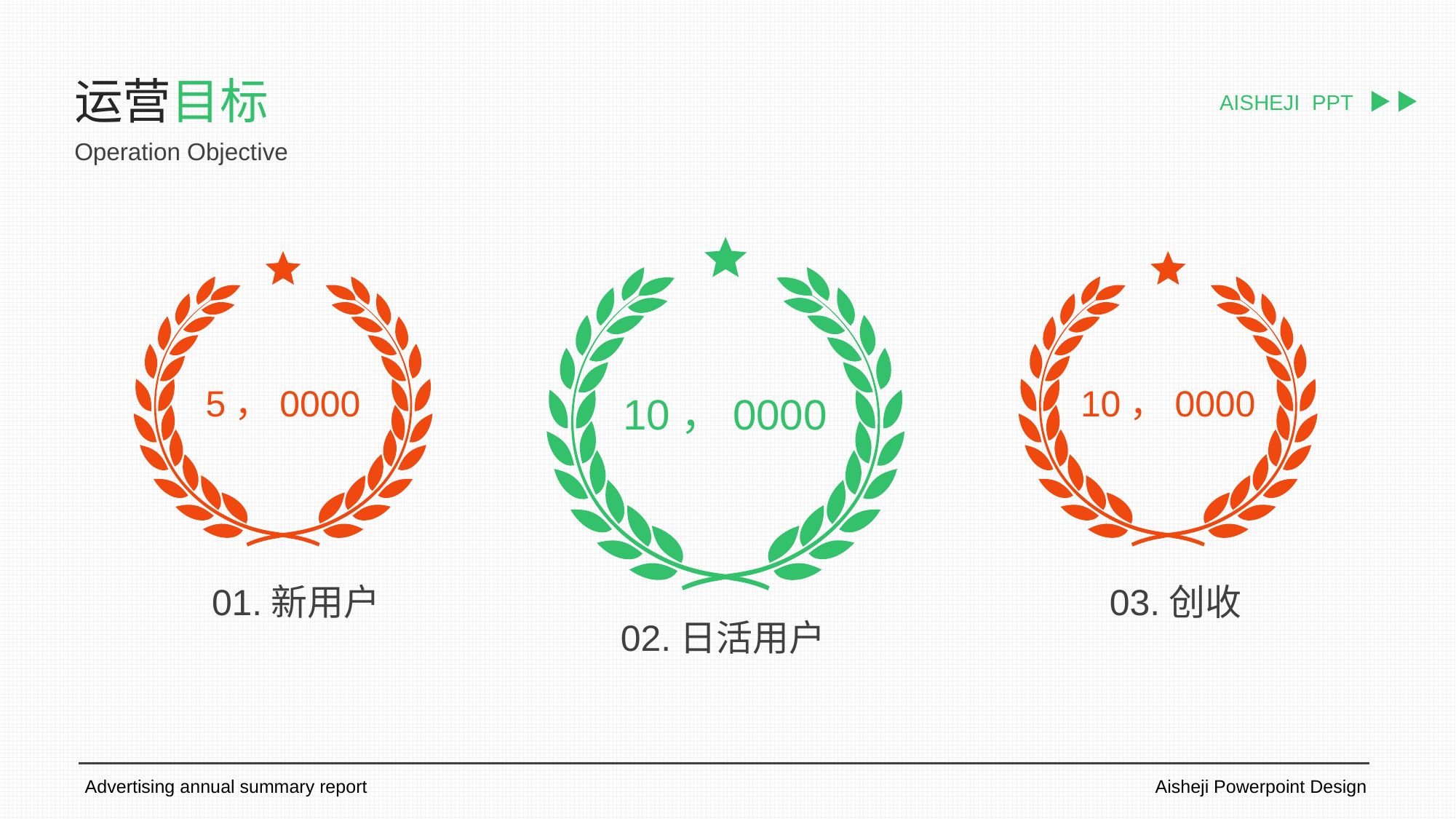

运营目标
AISHEJI  PPT

Operation Objective

5，0000
10，0000
10，0000
01.新用户
03.创收
02.日活用户
Advertising annual summary report
Aisheji Powerpoint Design